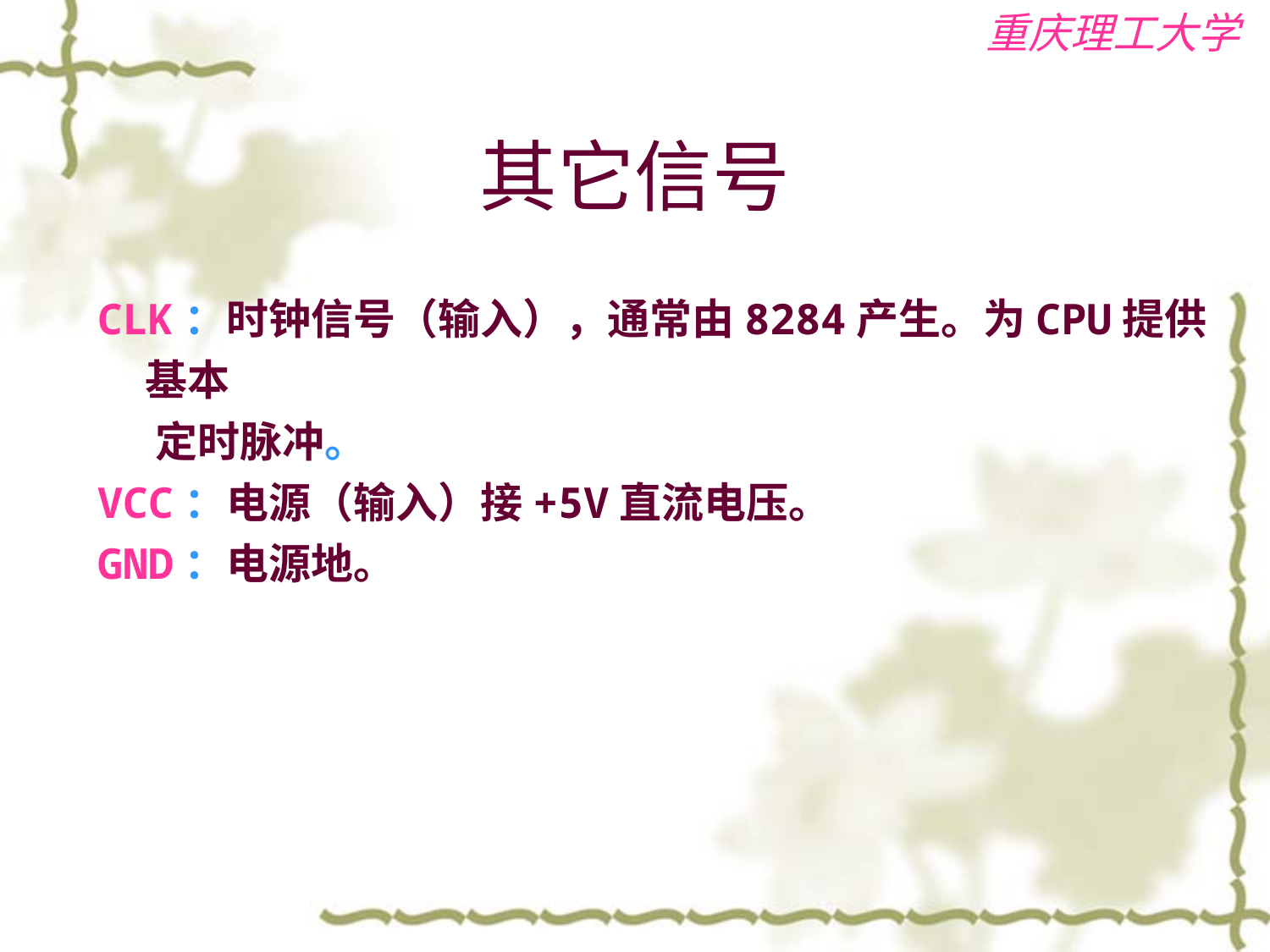

# 其它信号
CLK：时钟信号（输入），通常由8284产生。为CPU提供基本
     定时脉冲。
VCC：电源（输入）接+5V直流电压。
GND：电源地。